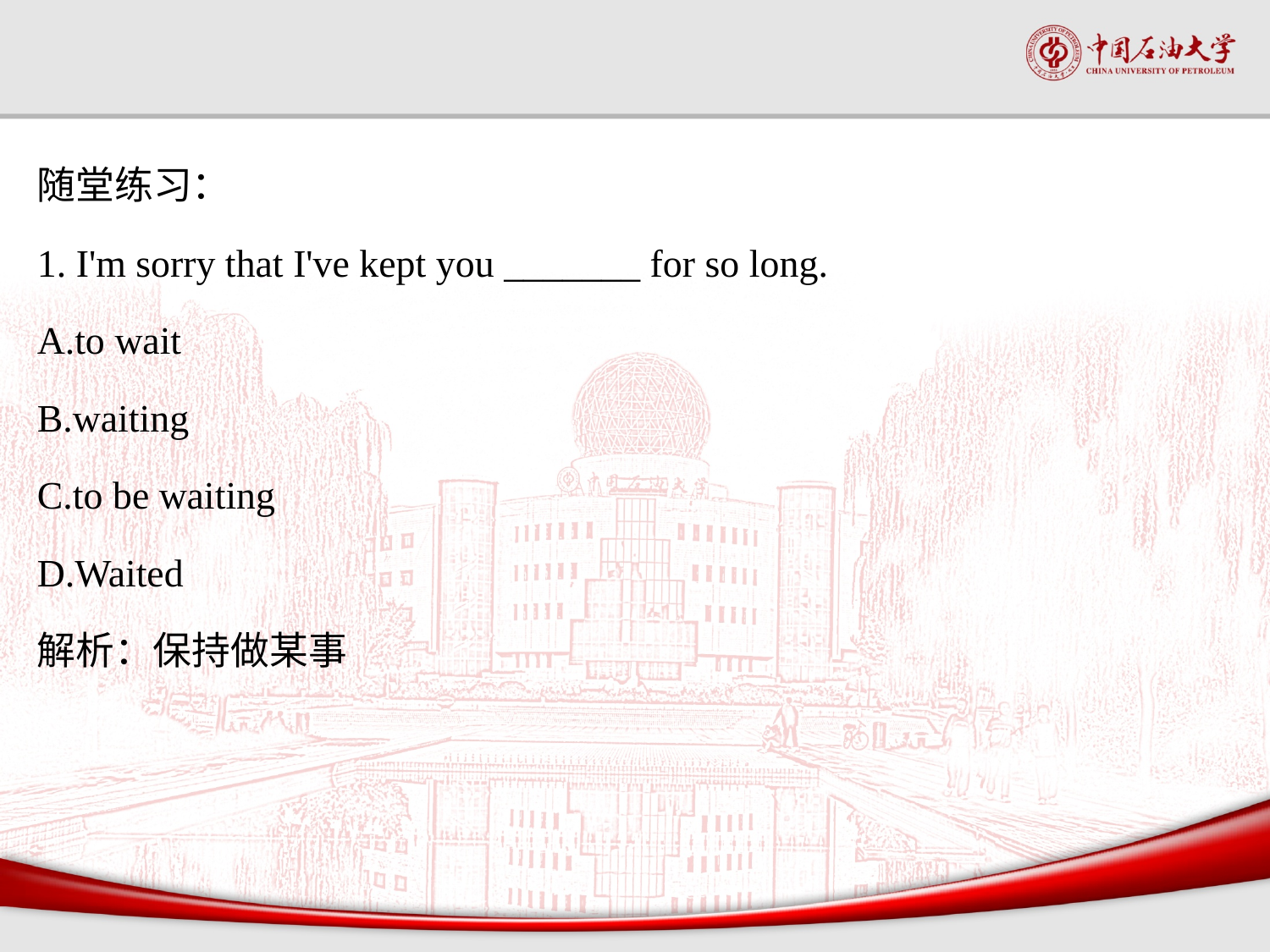

#
随堂练习：
1. I'm sorry that I've kept you _______ for so long.
A.to wait
B.waiting
C.to be waiting
D.Waited
解析：保持做某事